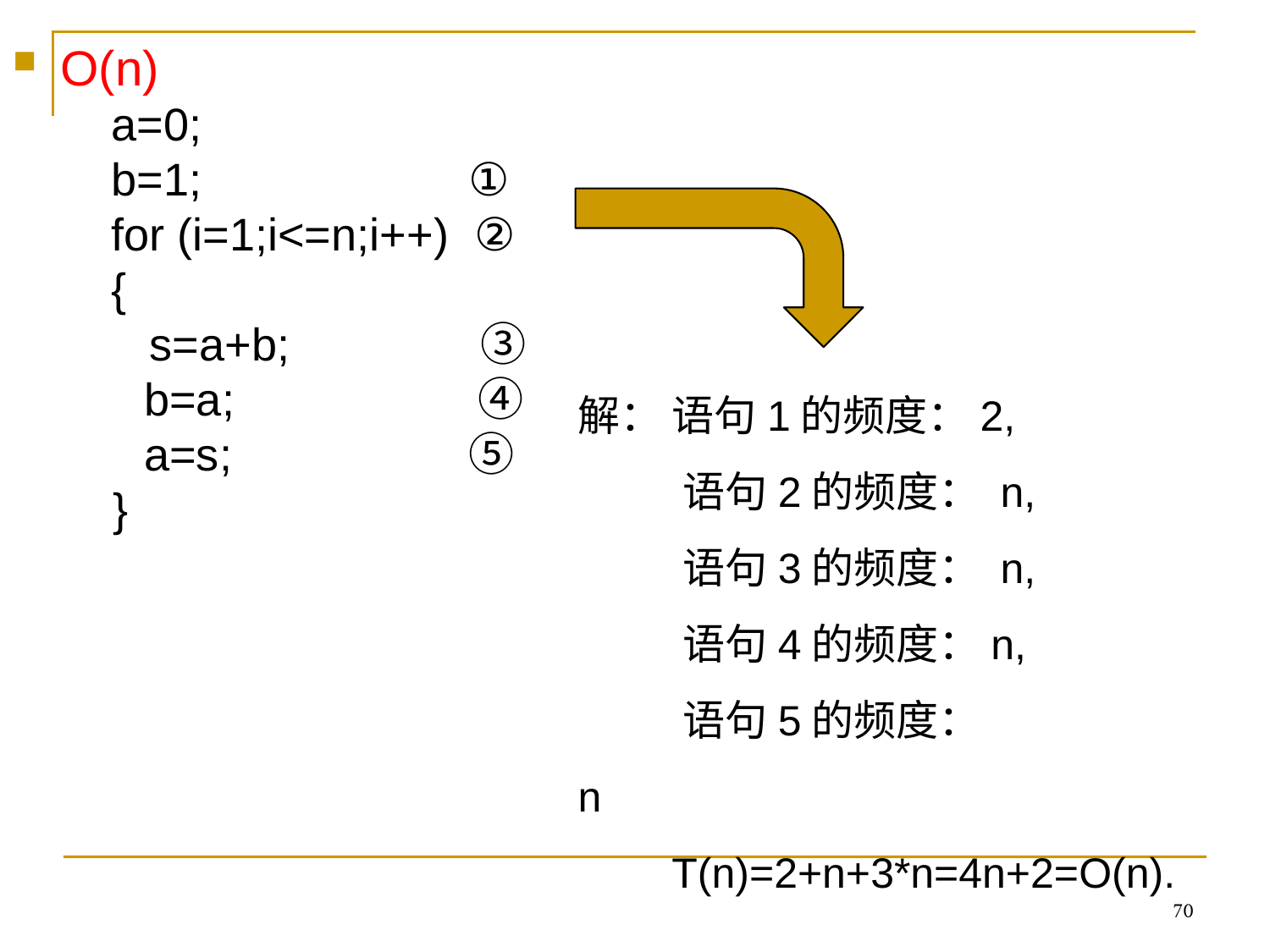

O(n)      
    a=0;
    b=1;                     ①
    for (i=1;i<=n;i++)  ②
    {  
       s=a+b;　　　    ③
       b=a;   　　　　 ④  
       a=s;　　　　    ⑤
    }

解： 语句1的频度：2,        
        语句2的频度： n,        
        语句3的频度： n,        
        语句4的频度：n,    
        语句5的频度：n                       
        T(n)=2+n+3*n=4n+2=O(n).
70